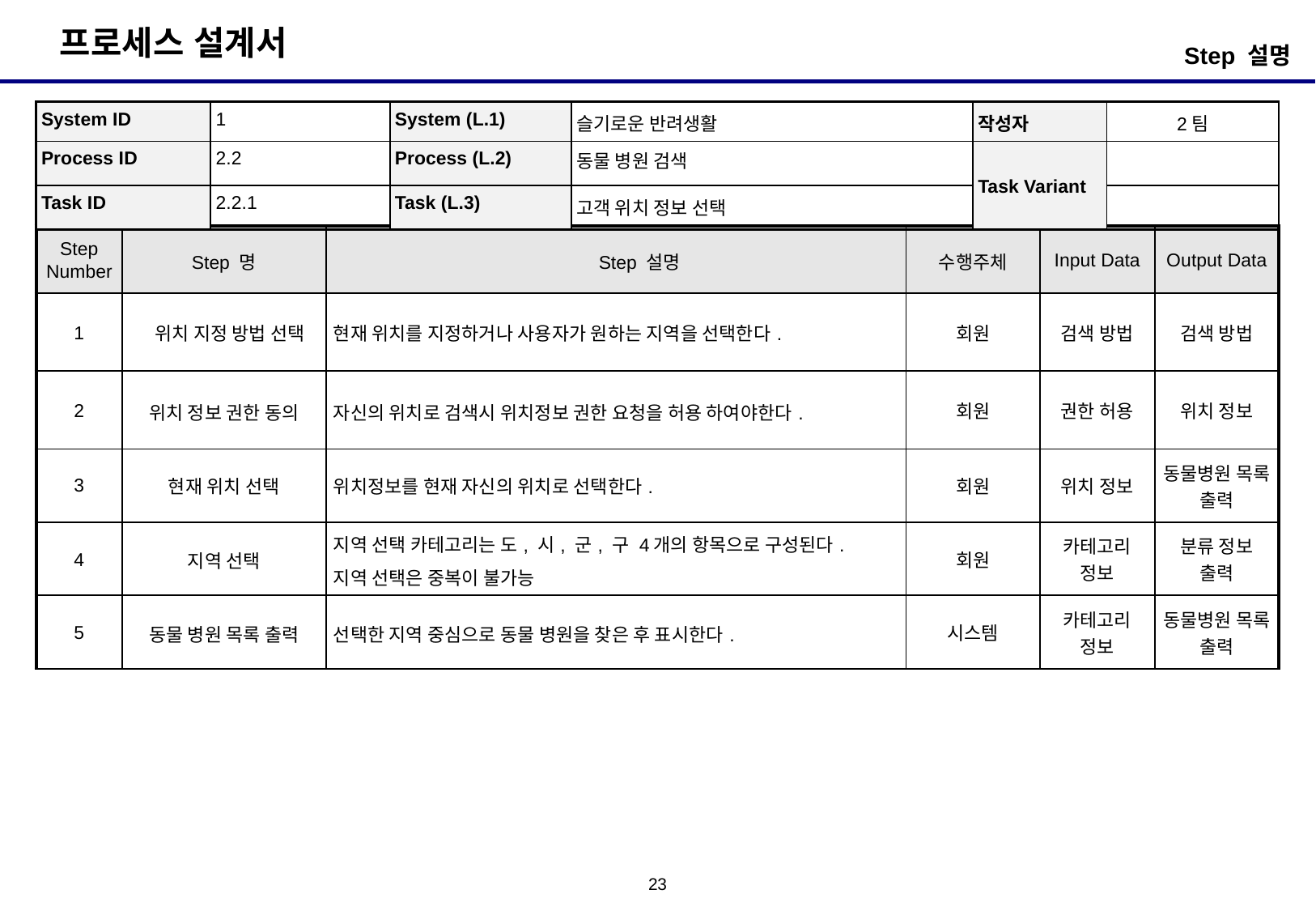

Step 설명
| System ID | 1 | System (L.1) | 슬기로운 반려생활 | 작성자 | 2팀 |
| --- | --- | --- | --- | --- | --- |
| Process ID | 2.2 | Process (L.2) | 동물 병원 검색 | Task Variant |  |
| Task ID | 2.2.1 | Task (L.3) | 고객 위치 정보 선택 |  |  |
| Step Number | Step 명 | Step 설명 | 수행주체 | Input Data | Output Data |
| --- | --- | --- | --- | --- | --- |
| 1 | 위치 지정 방법 선택 | 현재 위치를 지정하거나 사용자가 원하는 지역을 선택한다. | 회원 | 검색 방법 | 검색 방법 |
| 2 | 위치 정보 권한 동의 | 자신의 위치로 검색시 위치정보 권한 요청을 허용 하여야한다. | 회원 | 권한 허용 | 위치 정보 |
| 3 | 현재 위치 선택 | 위치정보를 현재 자신의 위치로 선택한다. | 회원 | 위치 정보 | 동물병원 목록 출력 |
| 4 | 지역 선택 | 지역 선택 카테고리는 도, 시, 군, 구 4개의 항목으로 구성된다. 지역 선택은 중복이 불가능 | 회원 | 카테고리 정보 | 분류 정보 출력 |
| 5 | 동물 병원 목록 출력 | 선택한 지역 중심으로 동물 병원을 찾은 후 표시한다. | 시스템 | 카테고리 정보 | 동물병원 목록 출력 |